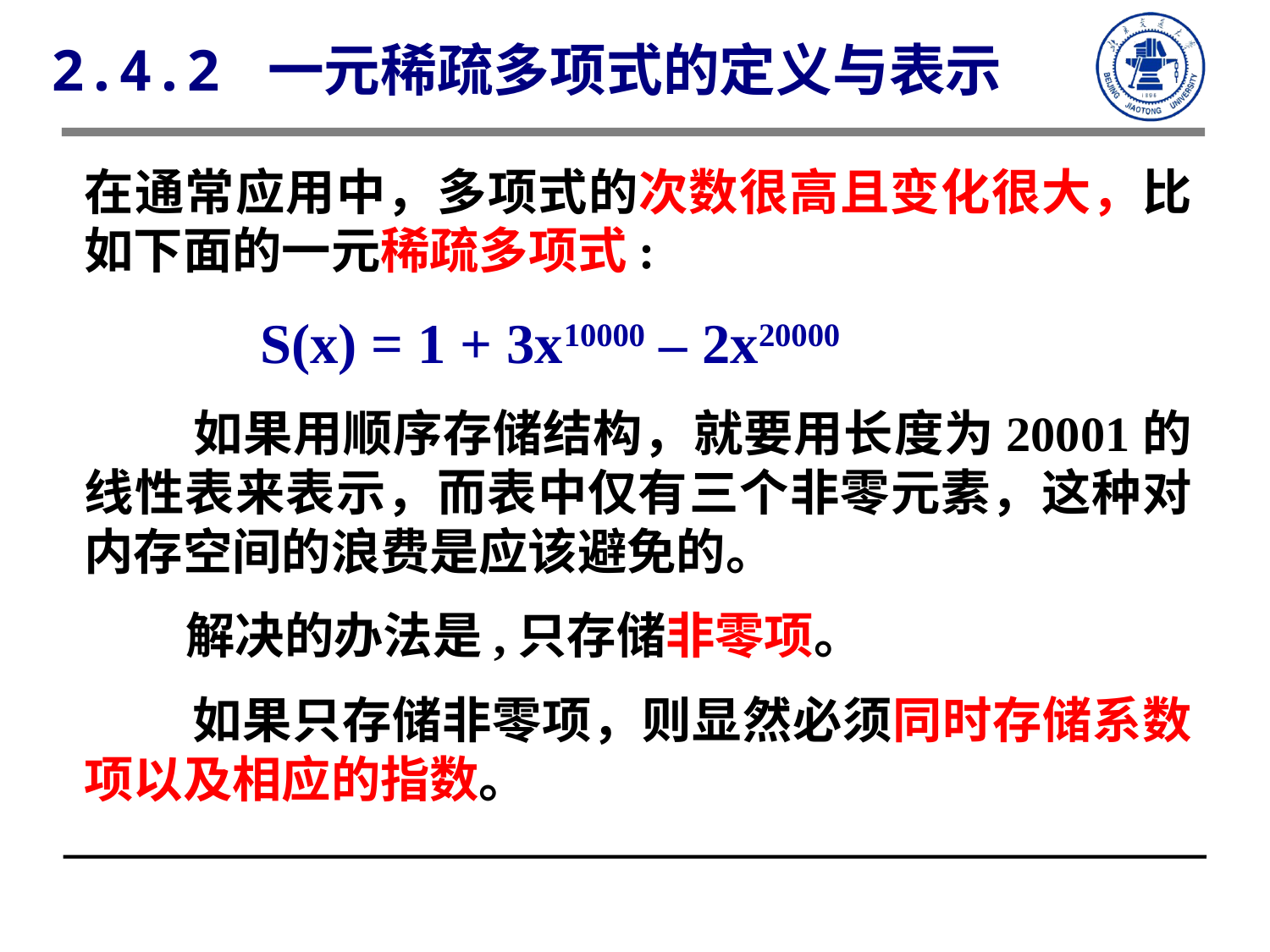

2.4.2 一元稀疏多项式的定义与表示
在通常应用中，多项式的次数很高且变化很大，比如下面的一元稀疏多项式:
          S(x) = 1 + 3x10000 – 2x20000
        如果用顺序存储结构，就要用长度为20001的线性表来表示，而表中仅有三个非零元素，这种对内存空间的浪费是应该避免的。
        解决的办法是,只存储非零项。
        如果只存储非零项，则显然必须同时存储系数项以及相应的指数。